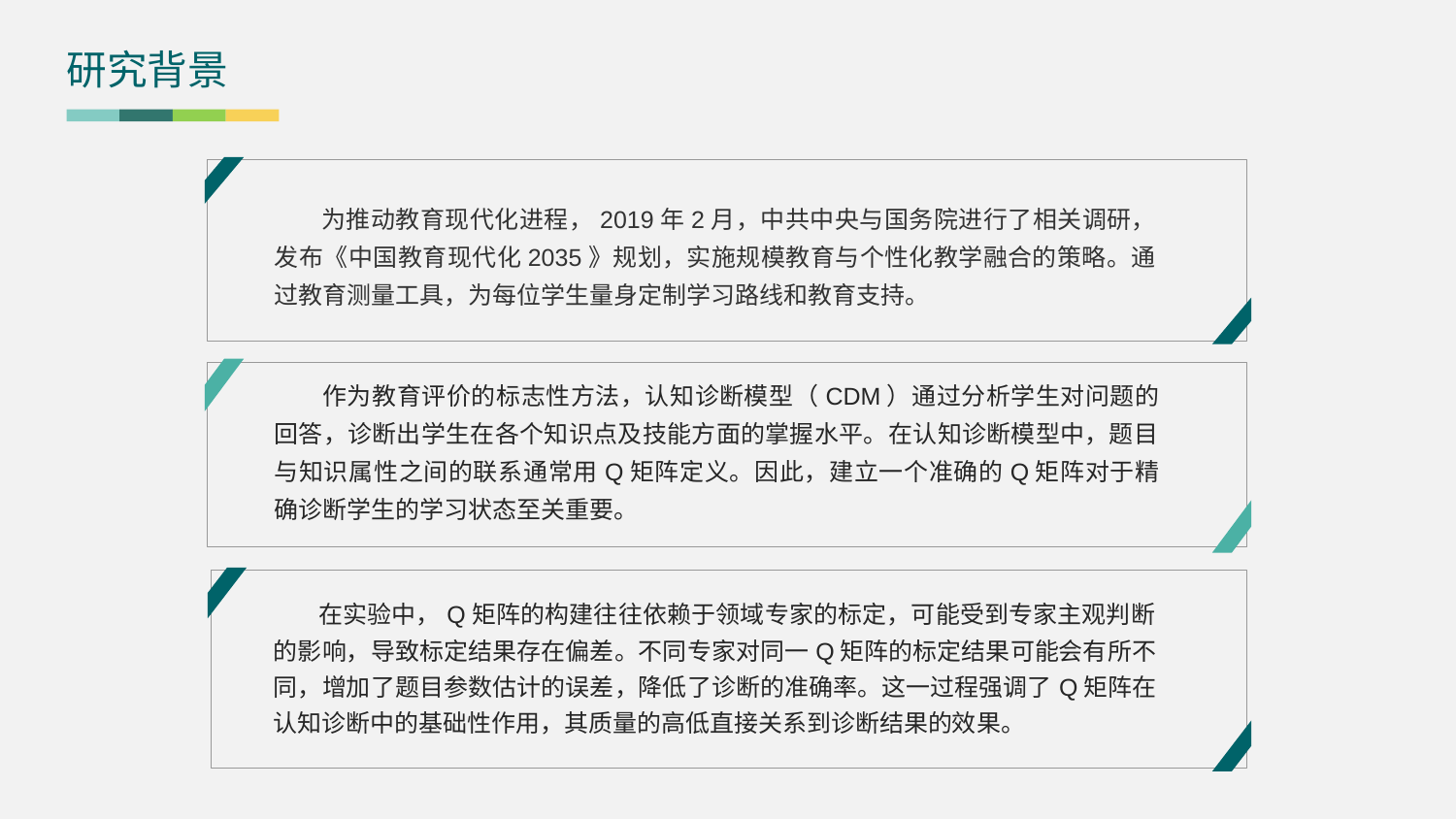

研究背景

       为推动教育现代化进程，2019年2月，中共中央与国务院进行了相关调研，发布《中国教育现代化2035》规划，实施规模教育与个性化教学融合的策略。通过教育测量工具，为每位学生量身定制学习路线和教育支持。

       作为教育评价的标志性方法，认知诊断模型（CDM）通过分析学生对问题的回答，诊断出学生在各个知识点及技能方面的掌握水平。在认知诊断模型中，题目与知识属性之间的联系通常用Q矩阵定义。因此，建立一个准确的Q矩阵对于精确诊断学生的学习状态至关重要。

       在实验中，Q矩阵的构建往往依赖于领域专家的标定，可能受到专家主观判断的影响，导致标定结果存在偏差。不同专家对同一Q矩阵的标定结果可能会有所不同，增加了题目参数估计的误差，降低了诊断的准确率。这一过程强调了Q矩阵在认知诊断中的基础性作用，其质量的高低直接关系到诊断结果的效果。